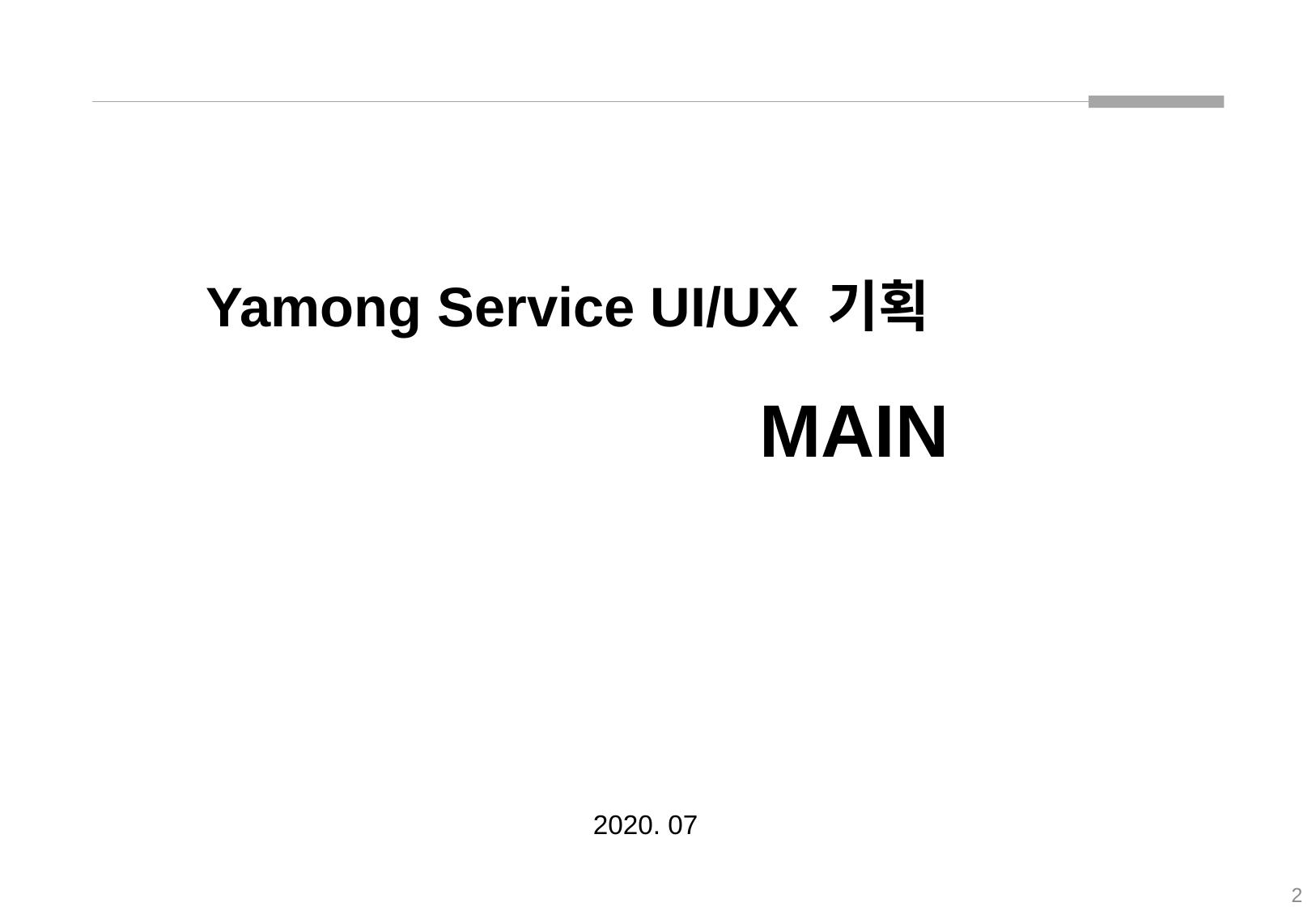

Yamong Service UI/UX 기획
MAIN
2020. 07